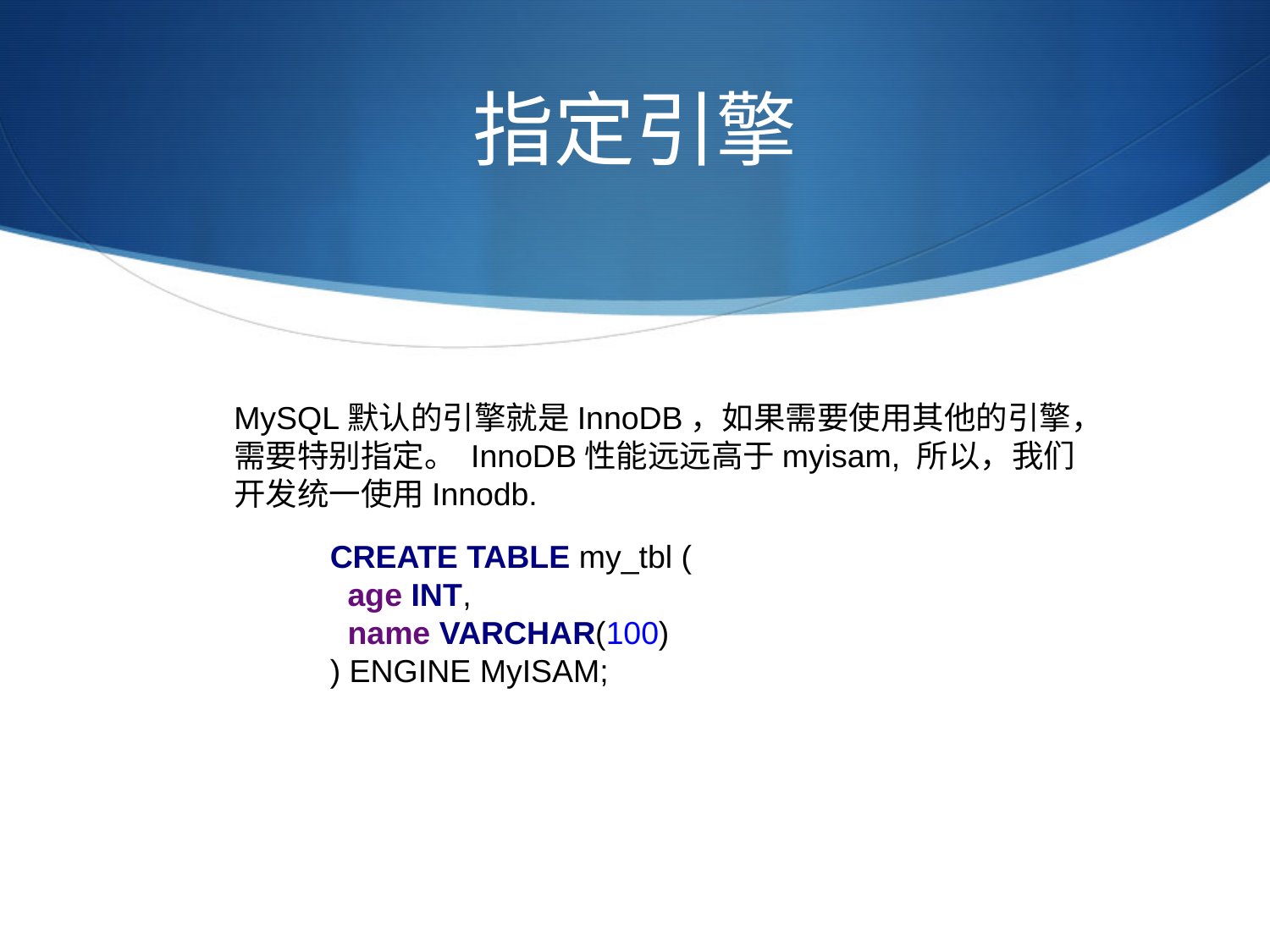

# 指定引擎
MySQL默认的引擎就是InnoDB，如果需要使用其他的引擎，需要特别指定。 InnoDB性能远远高于myisam, 所以，我们开发统一使用Innodb.
CREATE TABLE my_tbl (
  age INT,
  name VARCHAR(100)
) ENGINE MyISAM;